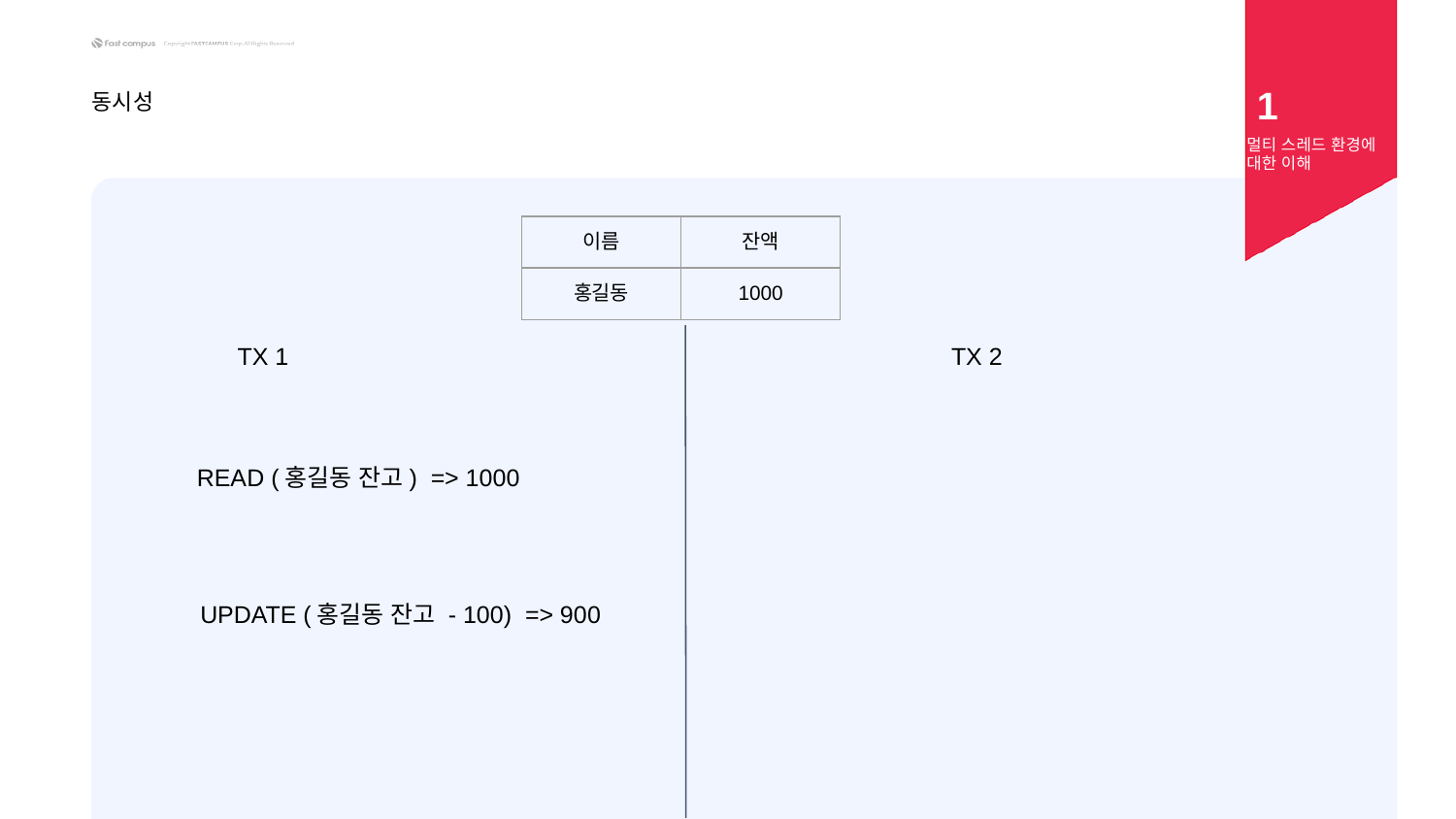

1
동시성
멀티 스레드 환경에 대한 이해
| 이름 | 잔액 |
| --- | --- |
| 홍길동 | 1000 |
TX 1
TX 2
READ (홍길동 잔고)  => 1000
UPDATE (홍길동 잔고 - 100)  => 900